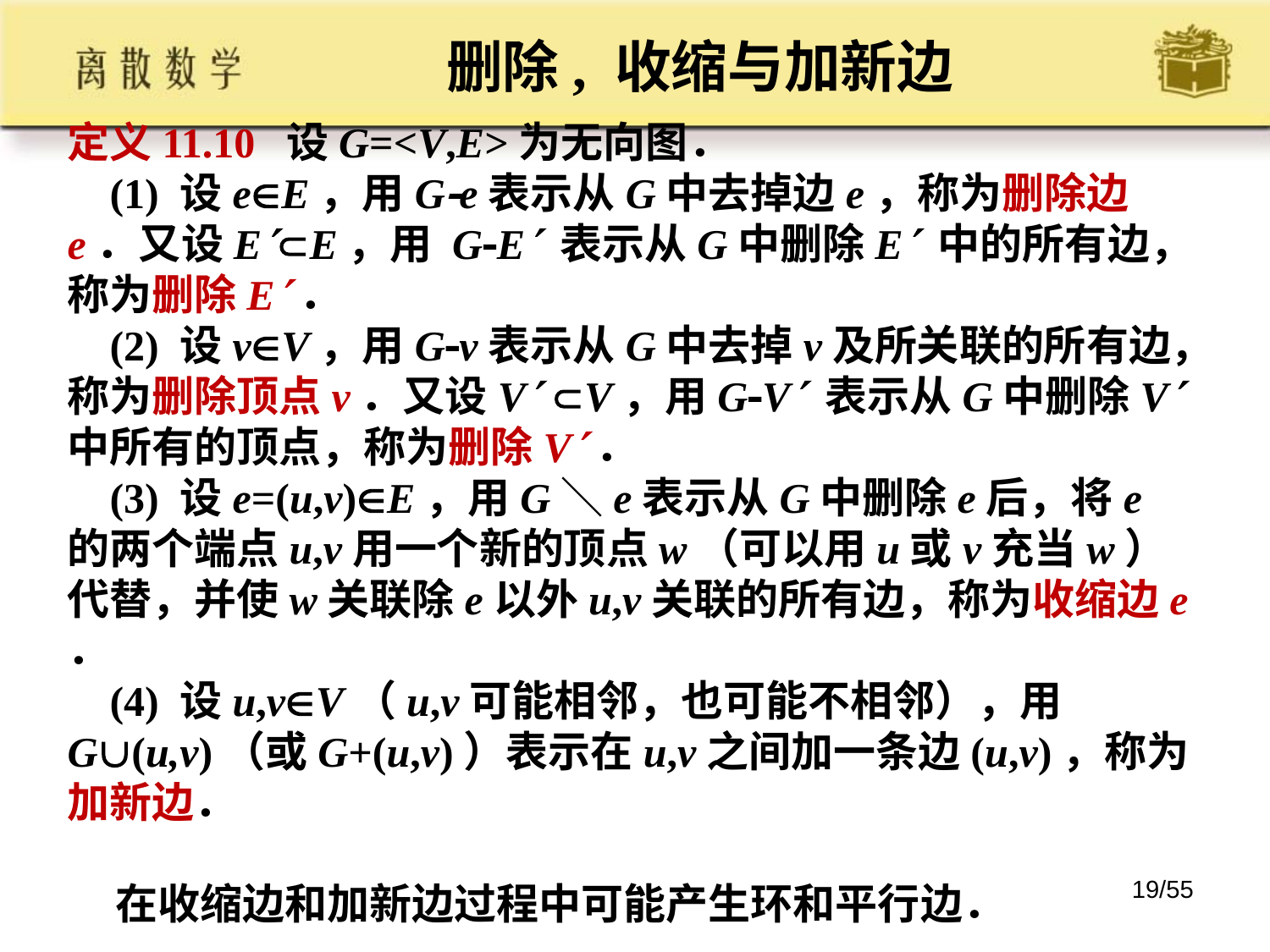

删除, 收缩与加新边
定义11.10  设G=<V,E>为无向图．
    (1) 设e∈E，用G−e表示从G中去掉边e，称为删除边e．又设E′⊂E，用 G−E′ 表示从G中删除E′ 中的所有边，称为删除E′．
    (2) 设v∈V，用G−v表示从G中去掉v及所关联的所有边，称为删除顶点v．又设V′ ⊂V，用G−V′ 表示从G中删除V′ 中所有的顶点，称为删除V′．
    (3) 设e=(u,v)∈E，用G＼e表示从G中删除e后，将e的两个端点u,v用一个新的顶点w（可以用u或v充当w）代替，并使w关联除e以外u,v关联的所有边，称为收缩边e ．
    (4) 设u,v∈V（u,v可能相邻，也可能不相邻），用G∪(u,v)（或G+(u,v)）表示在u,v之间加一条边(u,v)，称为加新边．

    在收缩边和加新边过程中可能产生环和平行边．
19/55